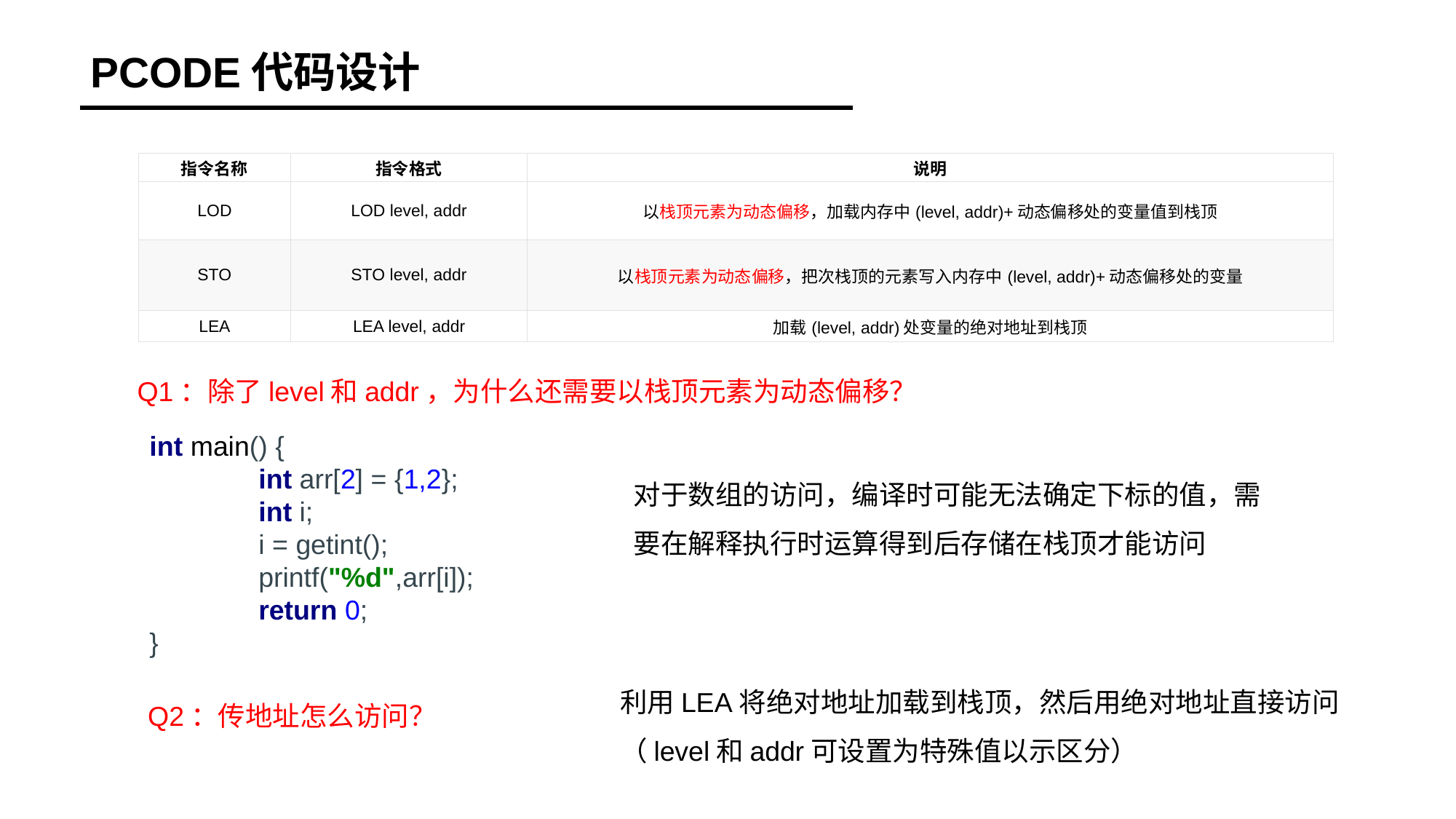

PCODE代码设计
| 指令名称 | 指令格式 | 说明 |
| --- | --- | --- |
| LOD | LOD level, addr | 以栈顶元素为动态偏移，加载内存中(level, addr)+动态偏移处的变量值到栈顶 |
| STO | STO level, addr | 以栈顶元素为动态偏移，把次栈顶的元素写入内存中(level, addr)+动态偏移处的变量 |
| LEA | LEA level, addr | 加载(level, addr)处变量的绝对地址到栈顶 |
Q1：除了level和addr，为什么还需要以栈顶元素为动态偏移？
int main() {
	int arr[2] = {1,2};
	int i;
	i = getint();
	printf("%d",arr[i]);
	return 0;
}
对于数组的访问，编译时可能无法确定下标的值，需要在解释执行时运算得到后存储在栈顶才能访问
利用LEA将绝对地址加载到栈顶，然后用绝对地址直接访问（level和addr可设置为特殊值以示区分）
Q2：传地址怎么访问？